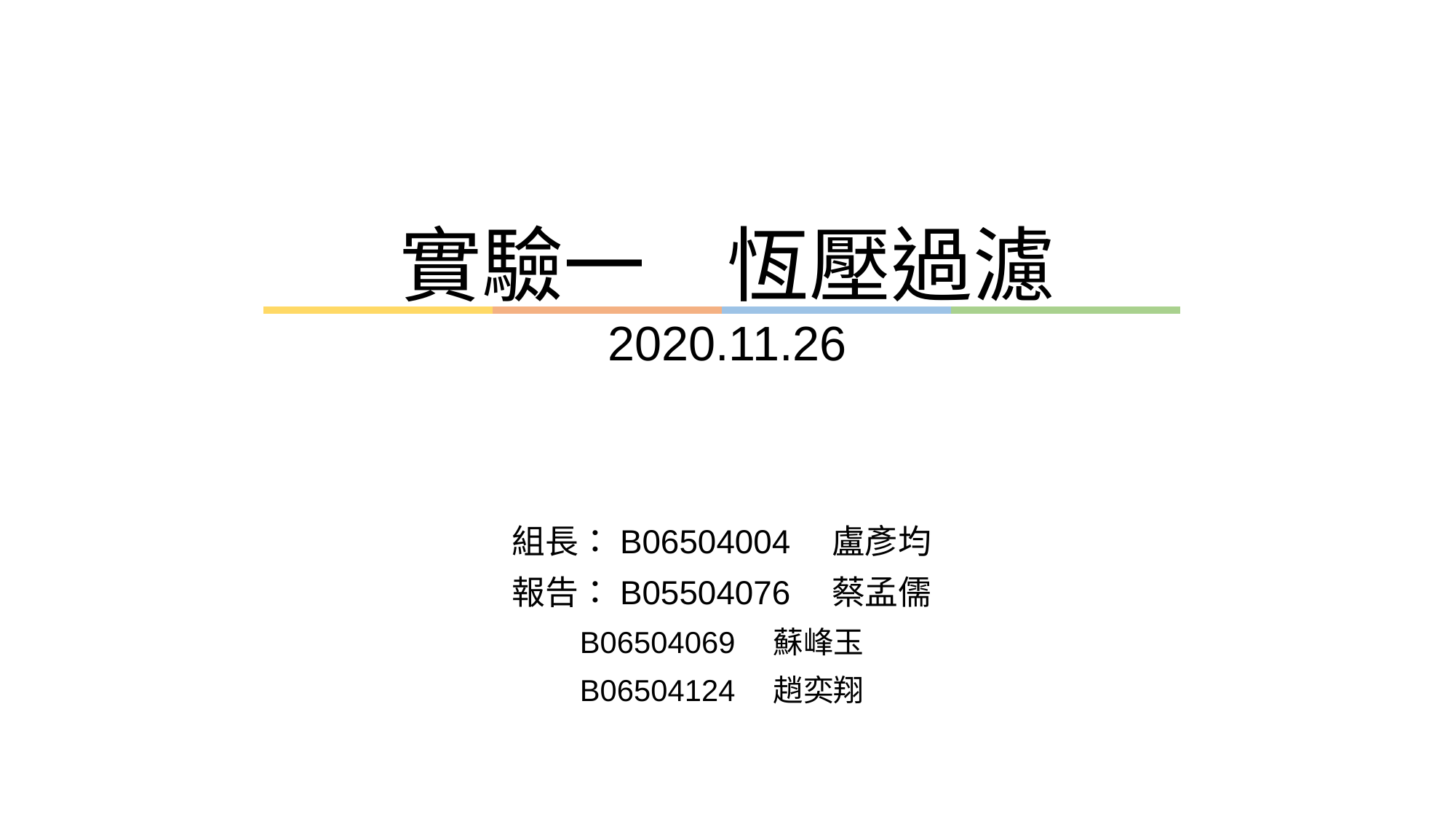

# 實驗一　恆壓過濾 2020.11.26
組長：B06504004　盧彥均
報告：B05504076　蔡孟儒
B06504069　蘇峰玉
B06504124　趙奕翔